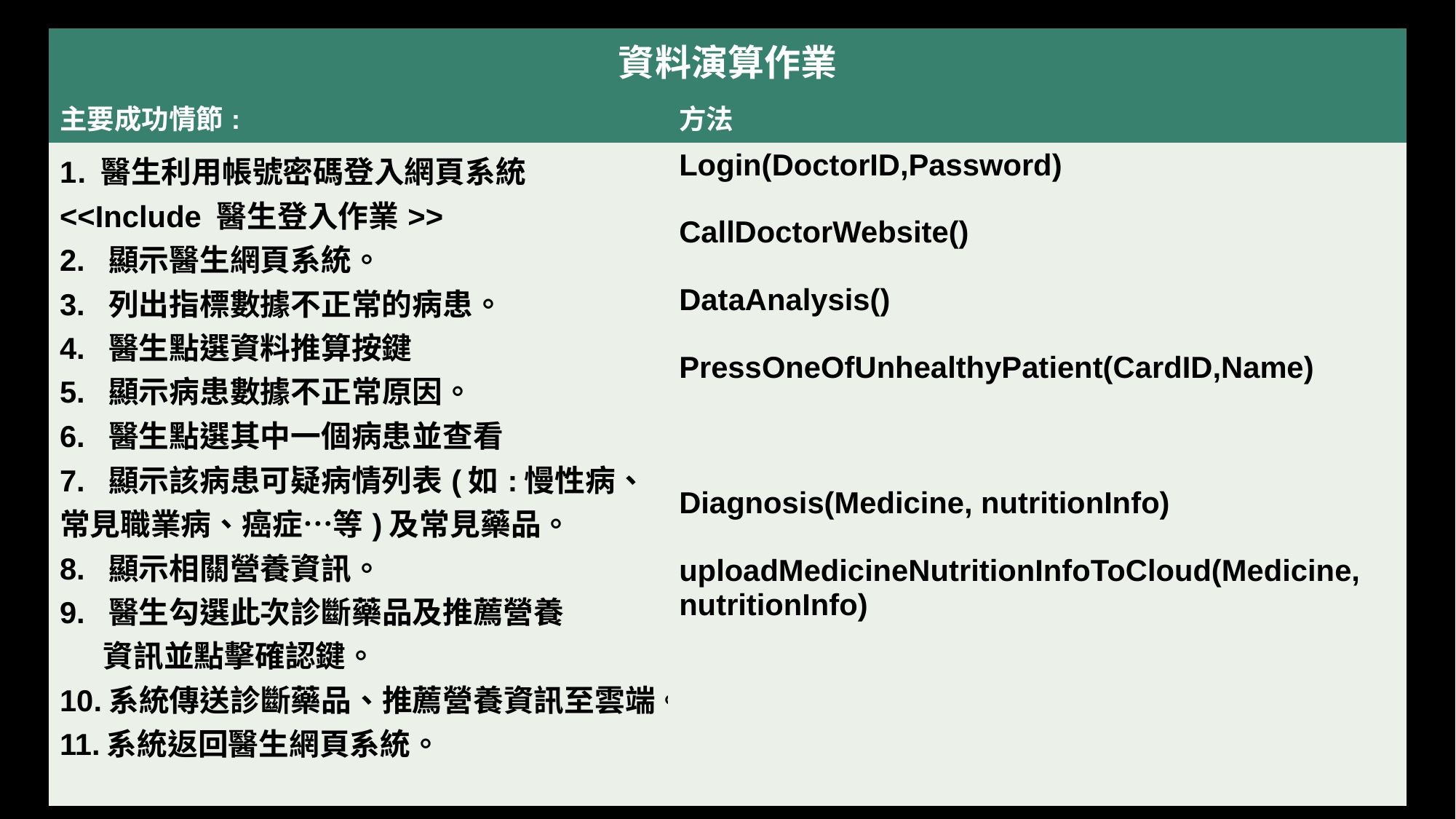

| 資料演算作業 |  |
| --- | --- |
| 主要成功情節: | 方法 |
| 醫生利用帳號密碼登入網頁系統 <<Include 醫生登入作業>> 2. 顯示醫生網頁系統。 3. 列出指標數據不正常的病患。 4. 醫生點選資料推算按鍵 5. 顯示病患數據不正常原因。 6. 醫生點選其中一個病患並查看 7. 顯示該病患可疑病情列表(如:慢性病、常見職業病、癌症…等)及常見藥品。 8. 顯示相關營養資訊。 9. 醫生勾選此次診斷藥品及推薦營養 資訊並點擊確認鍵。 10.系統傳送診斷藥品、推薦營養資訊至雲端。 11.系統返回醫生網頁系統。 | Login(DoctorID,Password)  CallDoctorWebsite() DataAnalysis() PressOneOfUnhealthyPatient(CardID,Name)  Diagnosis(Medicine, nutritionInfo) uploadMedicineNutritionInfoToCloud(Medicine, nutritionInfo) |